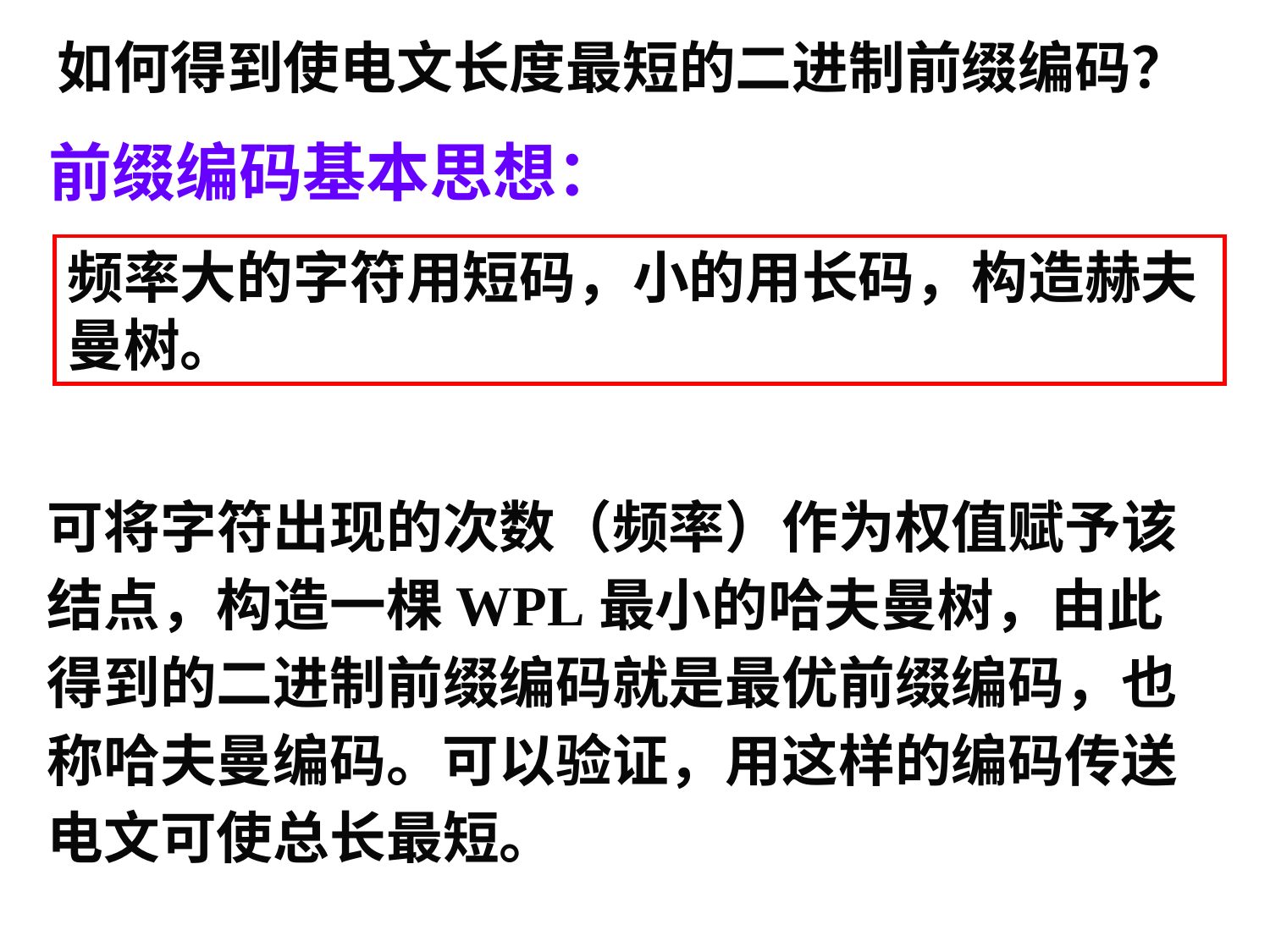

如何得到使电文长度最短的二进制前缀编码？
前缀编码基本思想：
频率大的字符用短码，小的用长码，构造赫夫曼树。
可将字符出现的次数（频率）作为权值赋予该结点，构造一棵WPL最小的哈夫曼树，由此得到的二进制前缀编码就是最优前缀编码，也称哈夫曼编码。可以验证，用这样的编码传送电文可使总长最短。